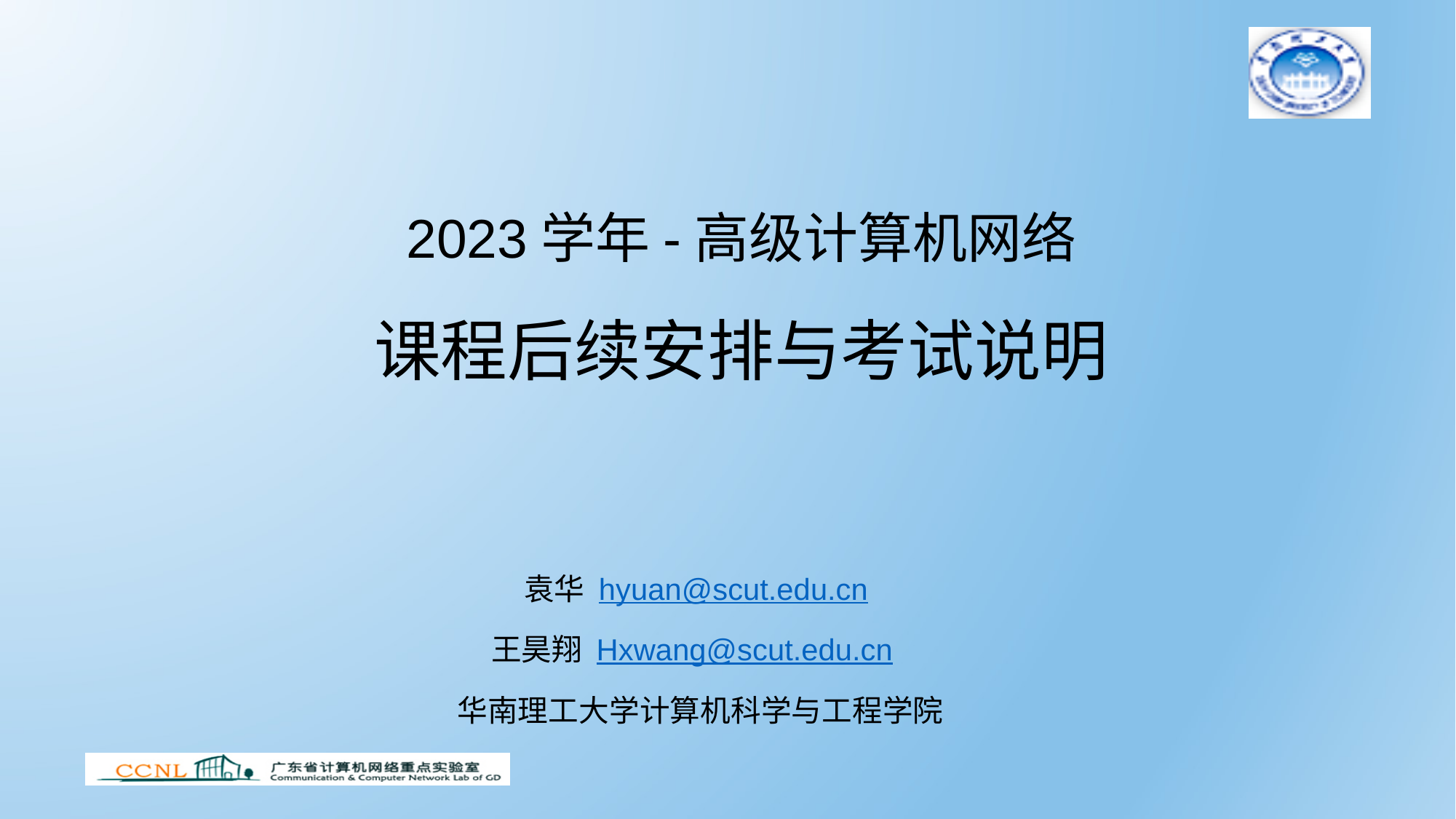

# 2023学年-高级计算机网络 课程后续安排与考试说明
袁华 hyuan@scut.edu.cn
王昊翔 Hxwang@scut.edu.cn
华南理工大学计算机科学与工程学院